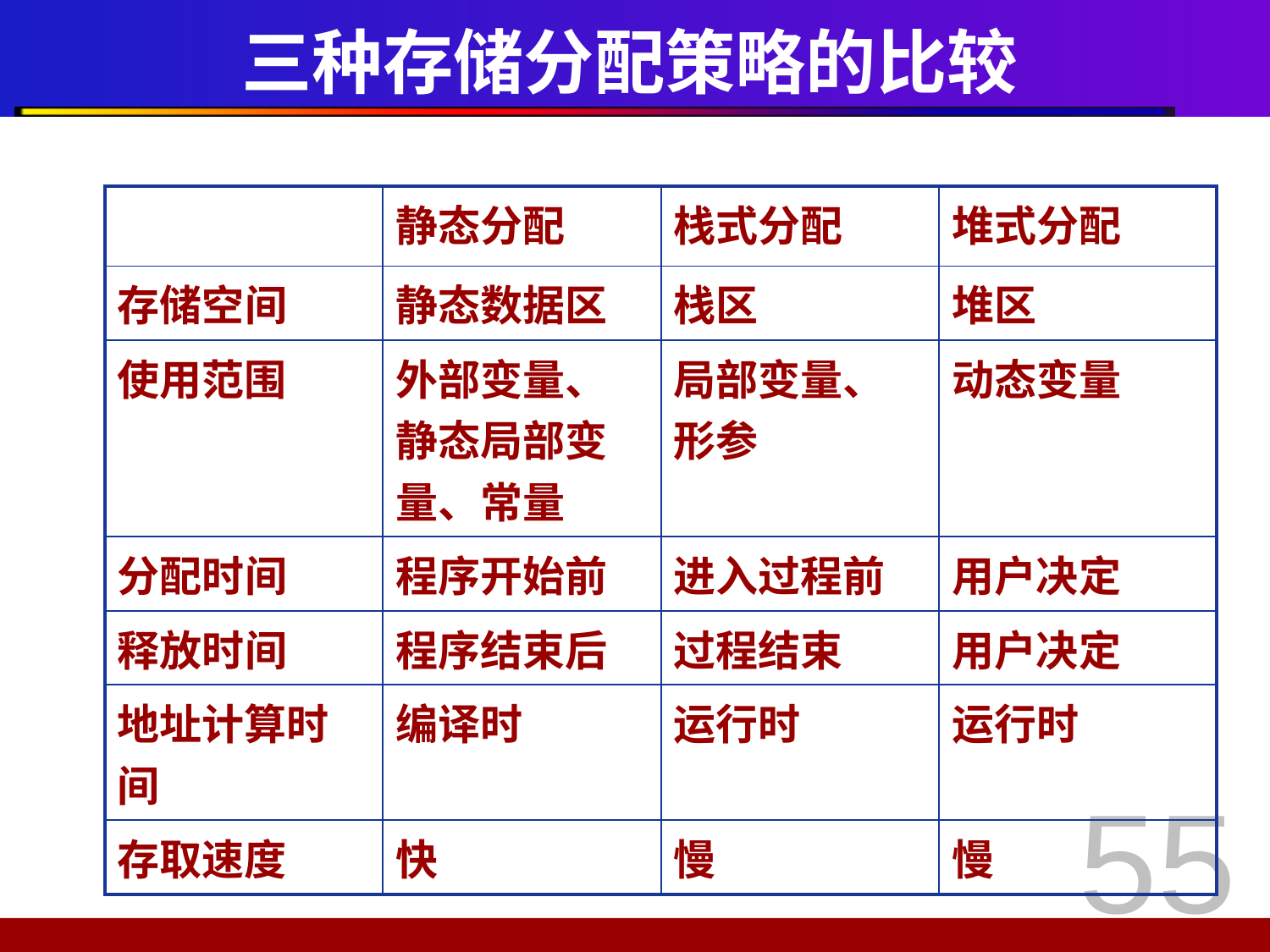

# 三种存储分配策略的比较
|  | 静态分配 | 栈式分配 | 堆式分配 |
| --- | --- | --- | --- |
| 存储空间 | 静态数据区 | 栈区 | 堆区 |
| 使用范围 | 外部变量、静态局部变量、常量 | 局部变量、形参 | 动态变量 |
| 分配时间 | 程序开始前 | 进入过程前 | 用户决定 |
| 释放时间 | 程序结束后 | 过程结束 | 用户决定 |
| 地址计算时间 | 编译时 | 运行时 | 运行时 |
| 存取速度 | 快 | 慢 | 慢 |
55